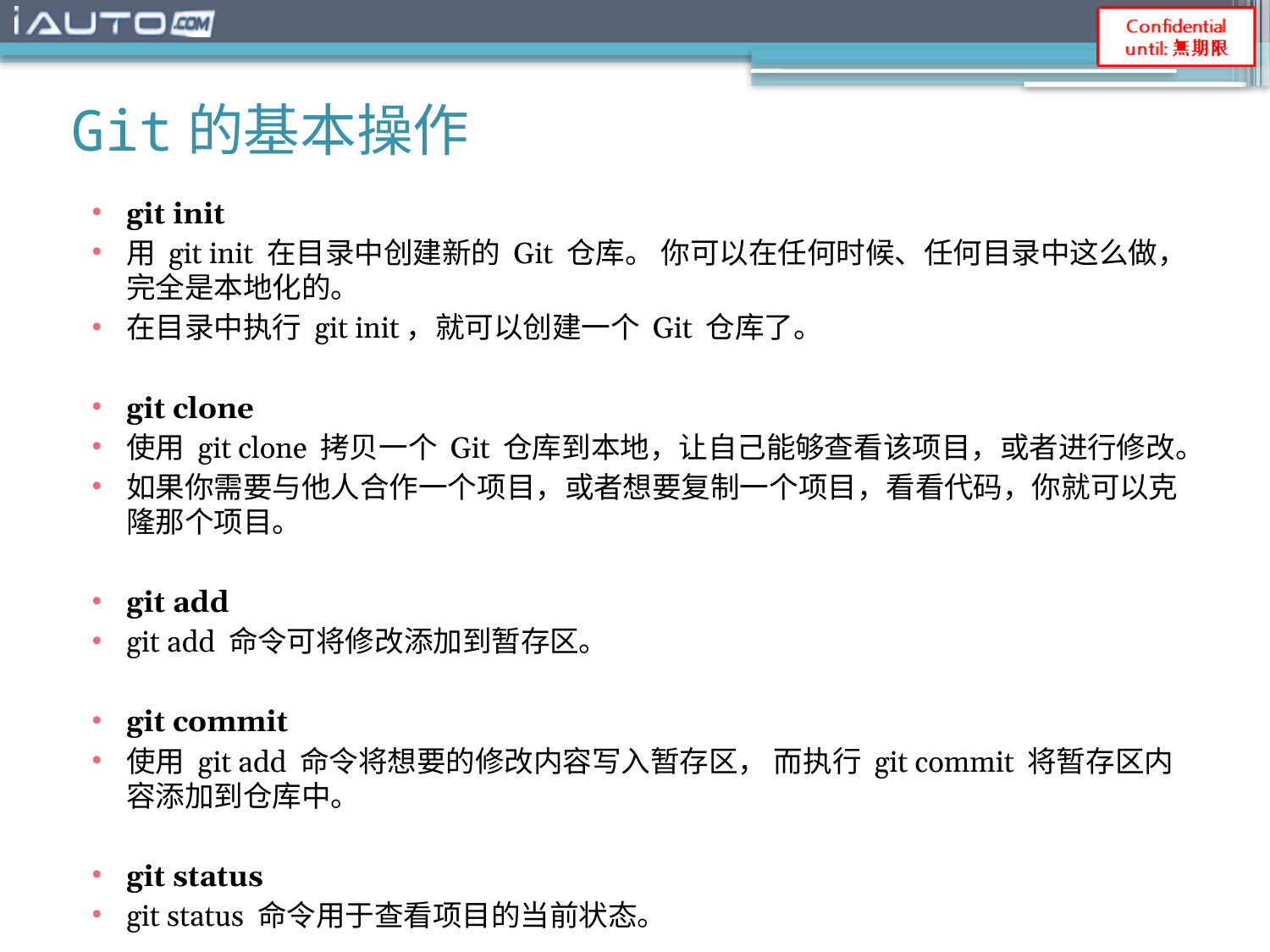

# Git的基本操作
git init
用 git init 在目录中创建新的 Git 仓库。 你可以在任何时候、任何目录中这么做，完全是本地化的。
在目录中执行 git init，就可以创建一个 Git 仓库了。

git clone
使用 git clone 拷贝一个 Git 仓库到本地，让自己能够查看该项目，或者进行修改。
如果你需要与他人合作一个项目，或者想要复制一个项目，看看代码，你就可以克隆那个项目。

git add
git add 命令可将修改添加到暂存区。

git commit
使用 git add 命令将想要的修改内容写入暂存区， 而执行 git commit 将暂存区内容添加到仓库中。

git status
git status 命令用于查看项目的当前状态。